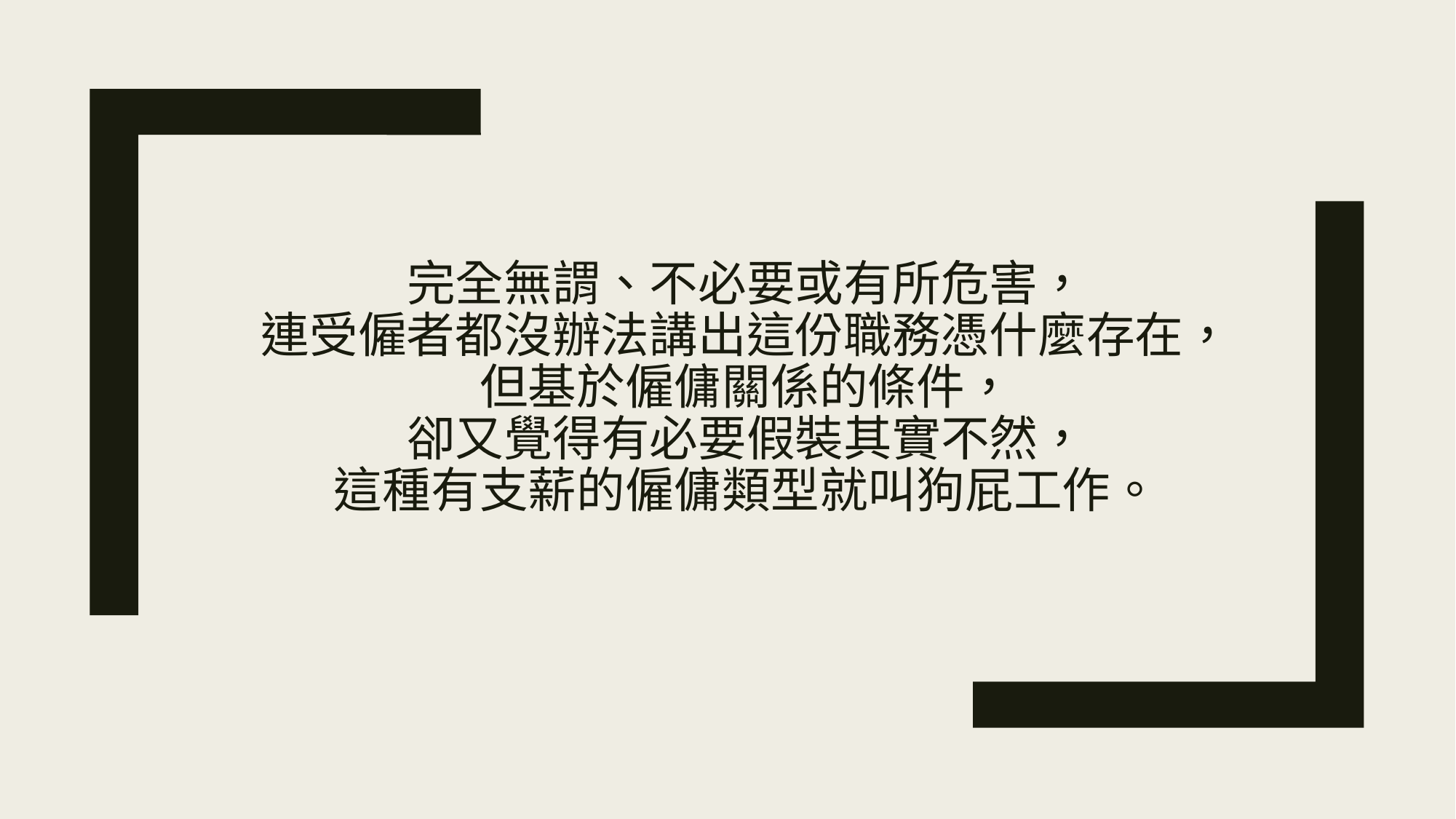

# 完全無謂、不必要或有所危害， 連受僱者都沒辦法講出這份職務憑什麼存在，但基於僱傭關係的條件， 卻又覺得有必要假裝其實不然， 這種有支薪的僱傭類型就叫狗屁工作。